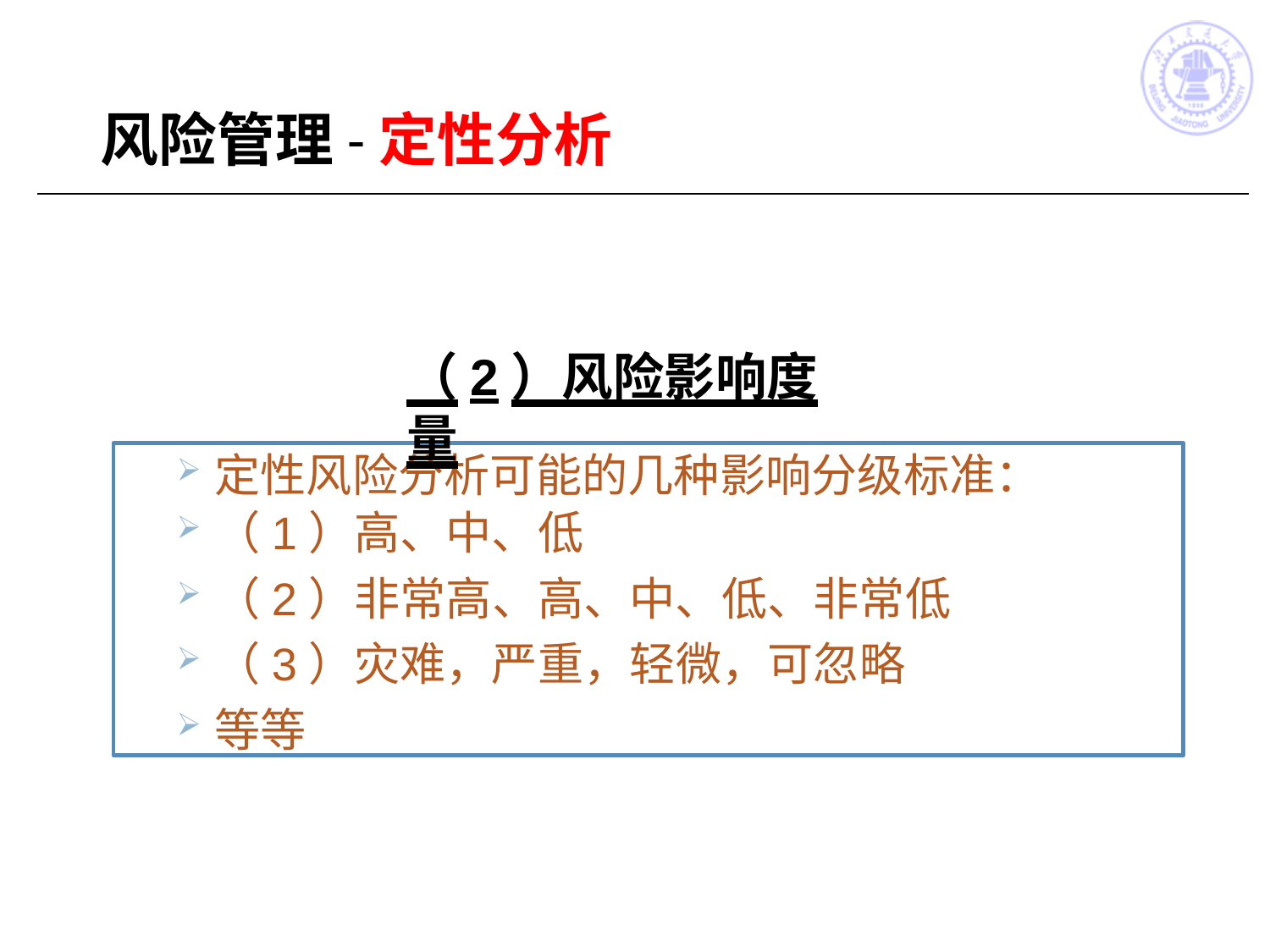

# 风险管理-定性分析
（2）风险影响度量
定性风险分析可能的几种影响分级标准：
（1）高、中、低
（2）非常高、高、中、低、非常低
（3）灾难，严重，轻微，可忽略
等等